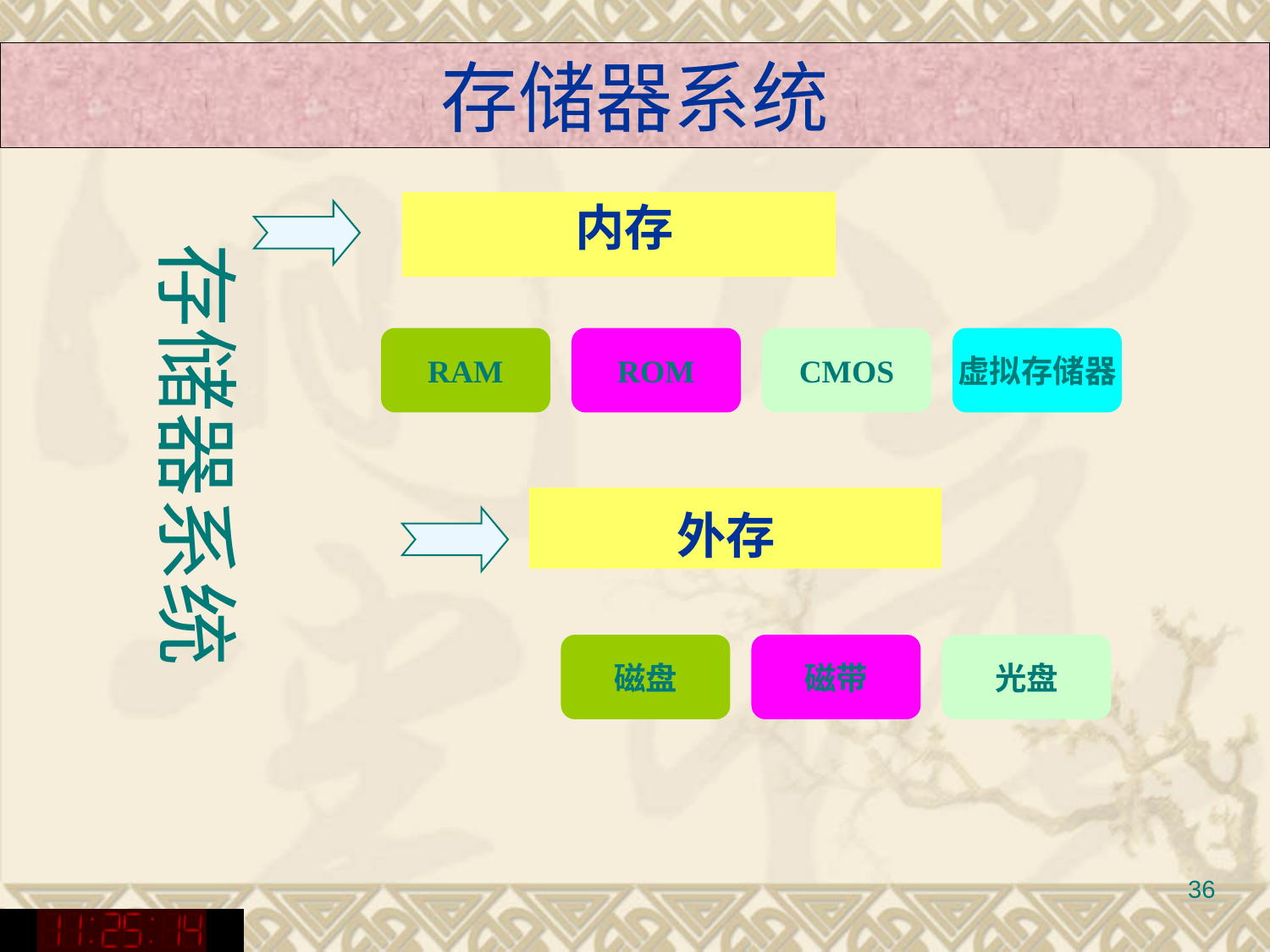

# 存储器系统
内存

存储器系统
外存

RAM
ROM
CMOS
虚拟存储器
磁盘
磁带
光盘
36